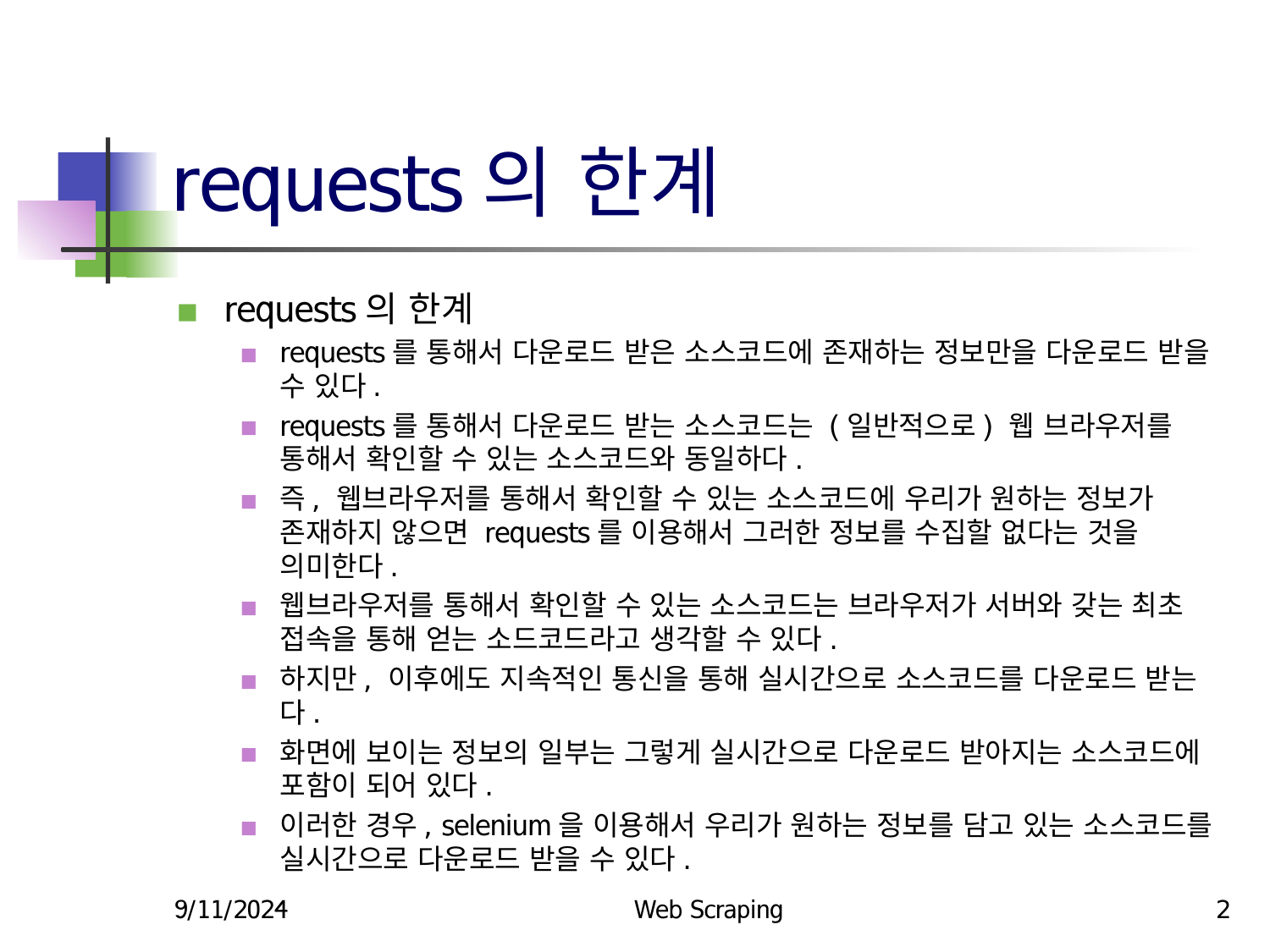

# requests의 한계
requests의 한계
requests를 통해서 다운로드 받은 소스코드에 존재하는 정보만을 다운로드 받을 수 있다.
requests를 통해서 다운로드 받는 소스코드는 (일반적으로) 웹 브라우저를 통해서 확인할 수 있는 소스코드와 동일하다.
즉, 웹브라우저를 통해서 확인할 수 있는 소스코드에 우리가 원하는 정보가 존재하지 않으면 requests를 이용해서 그러한 정보를 수집할 없다는 것을 의미한다.
웹브라우저를 통해서 확인할 수 있는 소스코드는 브라우저가 서버와 갖는 최초 접속을 통해 얻는 소드코드라고 생각할 수 있다.
하지만, 이후에도 지속적인 통신을 통해 실시간으로 소스코드를 다운로드 받는다.
화면에 보이는 정보의 일부는 그렇게 실시간으로 다운로드 받아지는 소스코드에 포함이 되어 있다.
이러한 경우, selenium을 이용해서 우리가 원하는 정보를 담고 있는 소스코드를 실시간으로 다운로드 받을 수 있다.
9/11/2024
Web Scraping
2